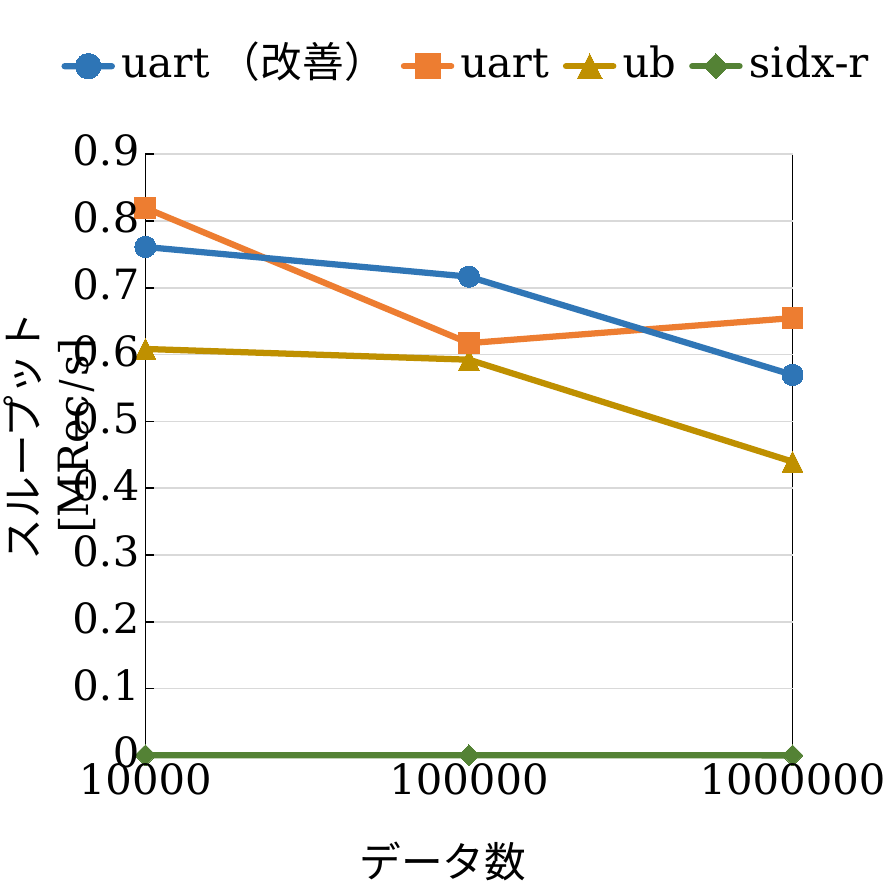

### Chart

| Category | uart（改善） | uart | ub | sidx-r |
|---|---|---|---|---|
スループット [MRec/s]
データ数